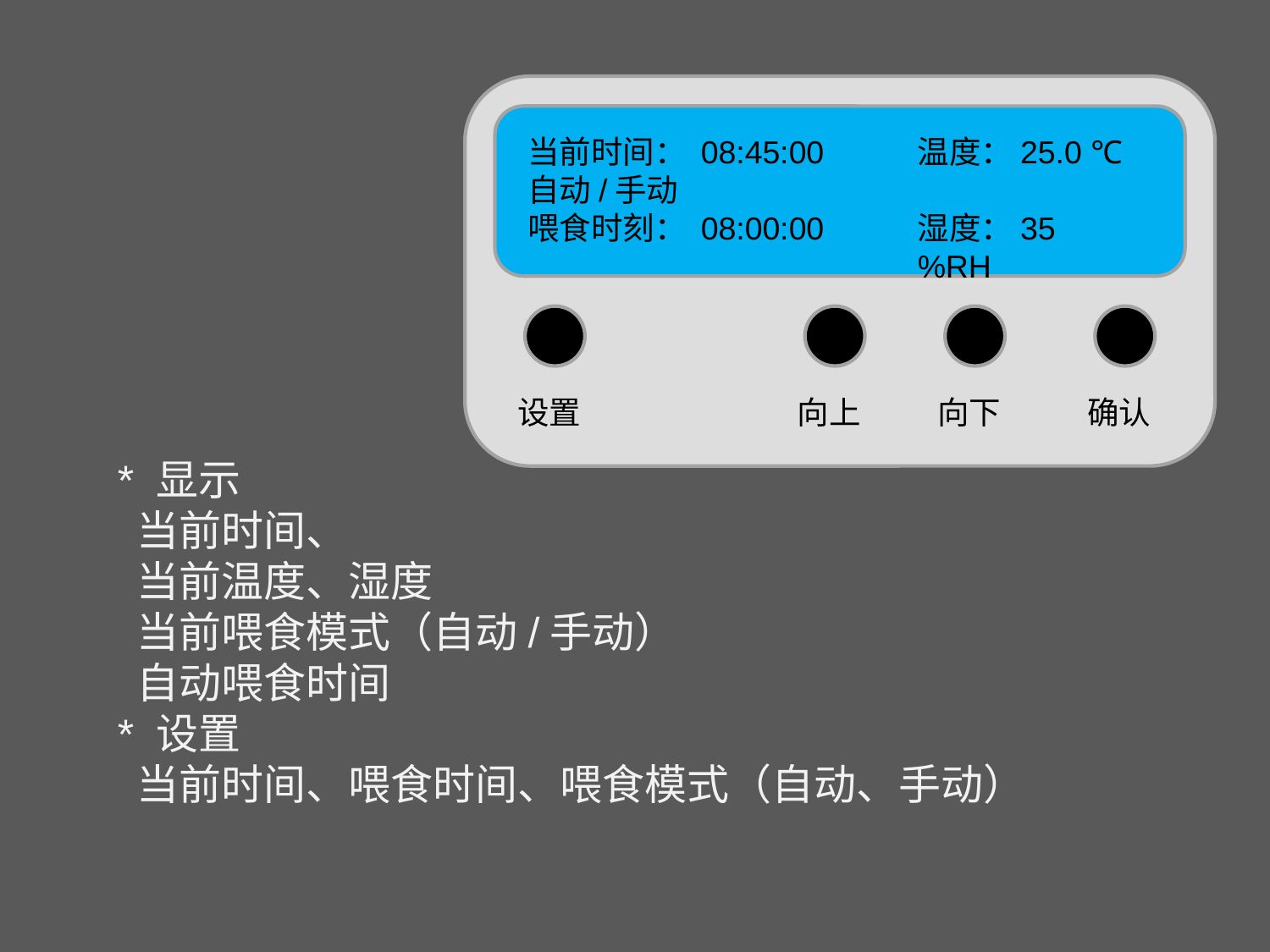

当前时间： 08:45:00
自动/手动
喂食时刻： 08:00:00
温度：25.0 ℃

湿度：35    %RH

设置
向上
向下
确认
# * 显示 当前时间、 当前温度、湿度 当前喂食模式（自动/手动） 自动喂食时间 * 设置 当前时间、喂食时间、喂食模式（自动、手动）